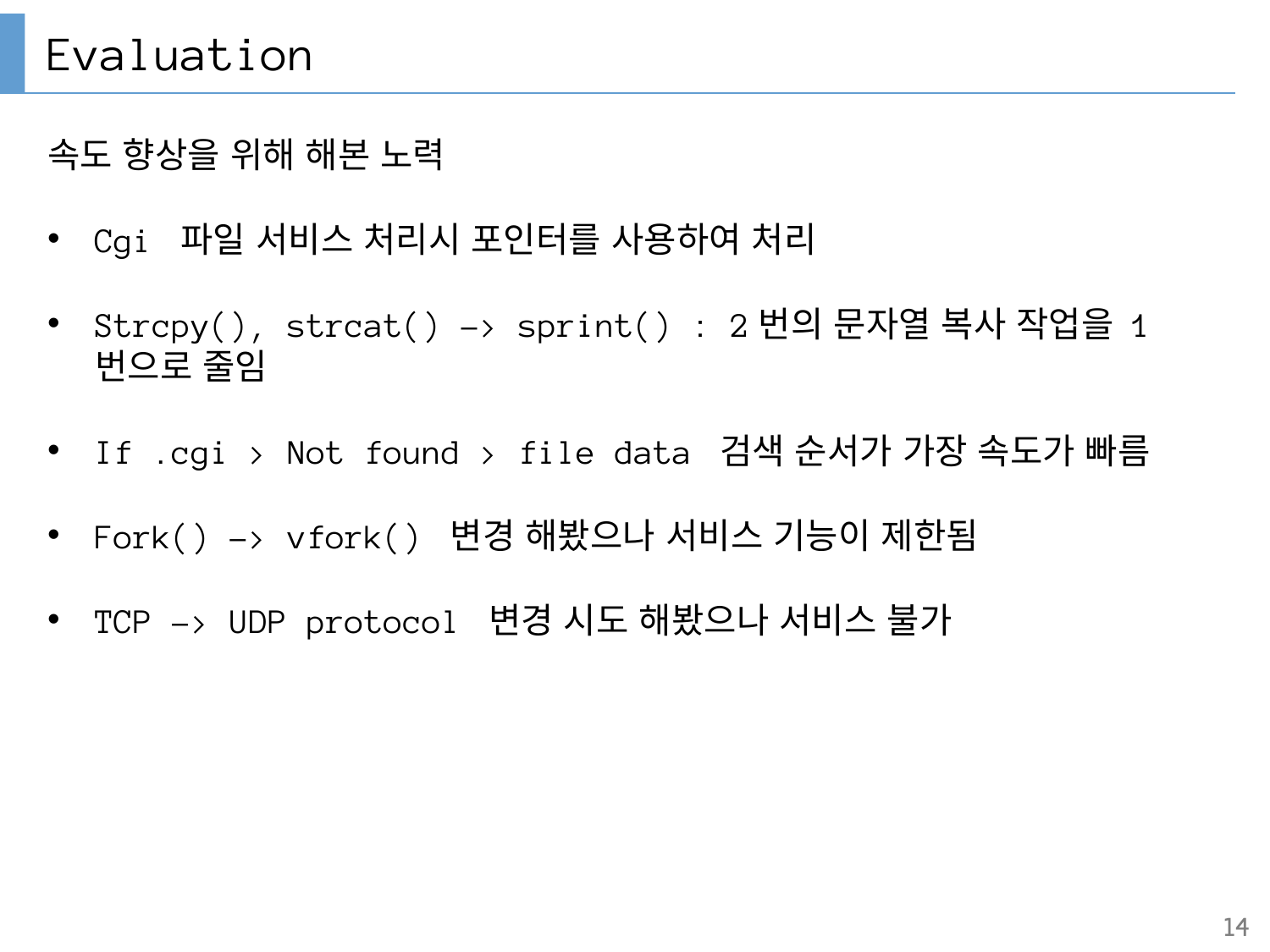

# Evaluation
속도 향상을 위해 해본 노력
Cgi 파일 서비스 처리시 포인터를 사용하여 처리
Strcpy(), strcat() -> sprint() : 2번의 문자열 복사 작업을 1번으로 줄임
If .cgi > Not found > file data 검색 순서가 가장 속도가 빠름
Fork() -> vfork() 변경 해봤으나 서비스 기능이 제한됨
TCP -> UDP protocol 변경 시도 해봤으나 서비스 불가